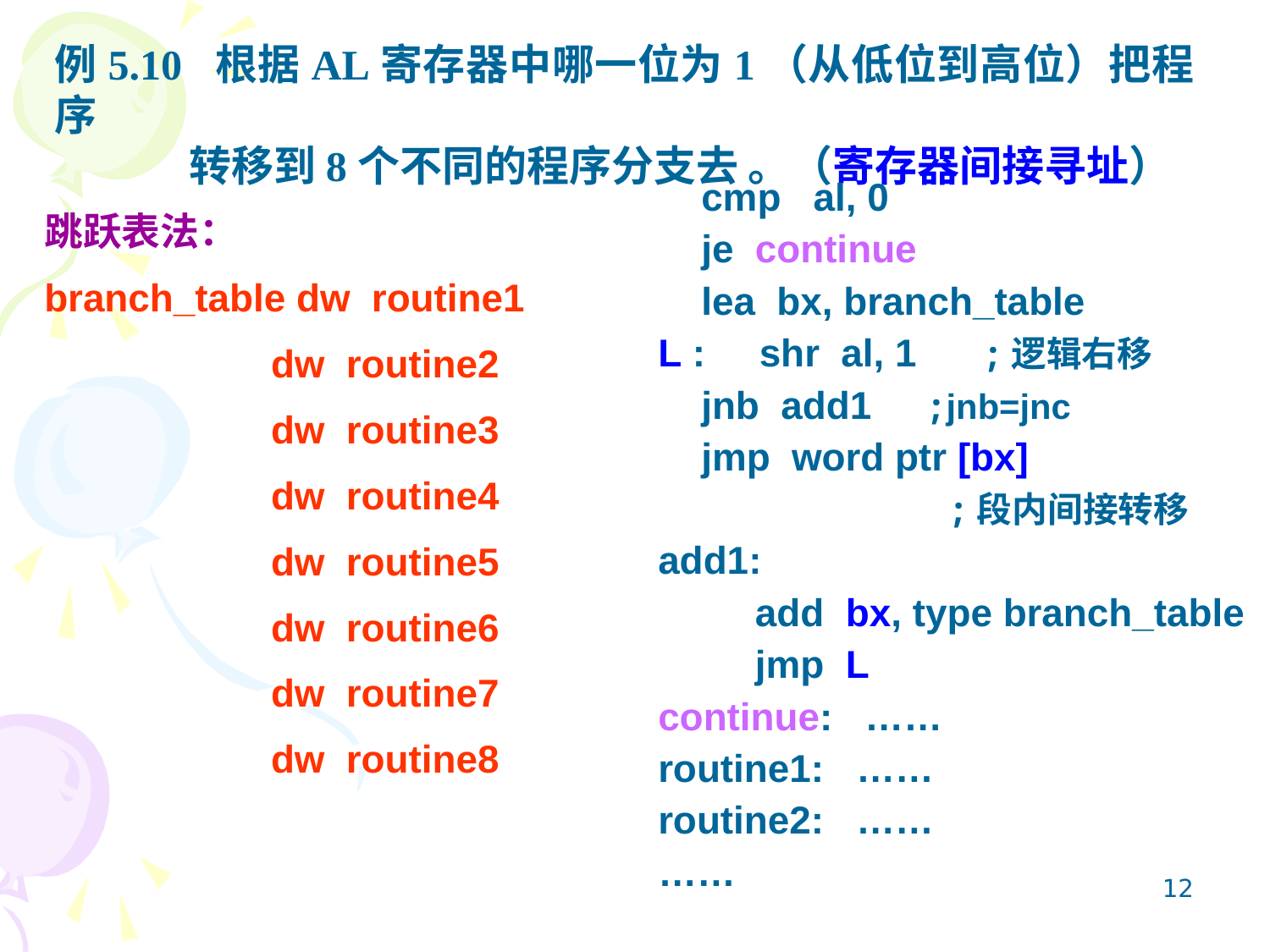

例5.10  根据AL寄存器中哪一位为1（从低位到高位）把程序
             转移到8个不同的程序分支去 。（寄存器间接寻址）
    cmp   al, 0
    je  continue
    lea  bx, branch_table
L :     shr  al, 1      ;逻辑右移
    jnb  add1    ;jnb=jnc
    jmp  word ptr [bx]
　　　　　　　 ;段内间接转移
add1:
         add  bx, type branch_table
         jmp  L
continue:   ……
routine1:   ……
routine2:   ……
……
跳跃表法：
branch_table dw  routine1
                     dw  routine2
                     dw  routine3
                     dw  routine4
                     dw  routine5
                     dw  routine6
                     dw  routine7
                     dw  routine8

12